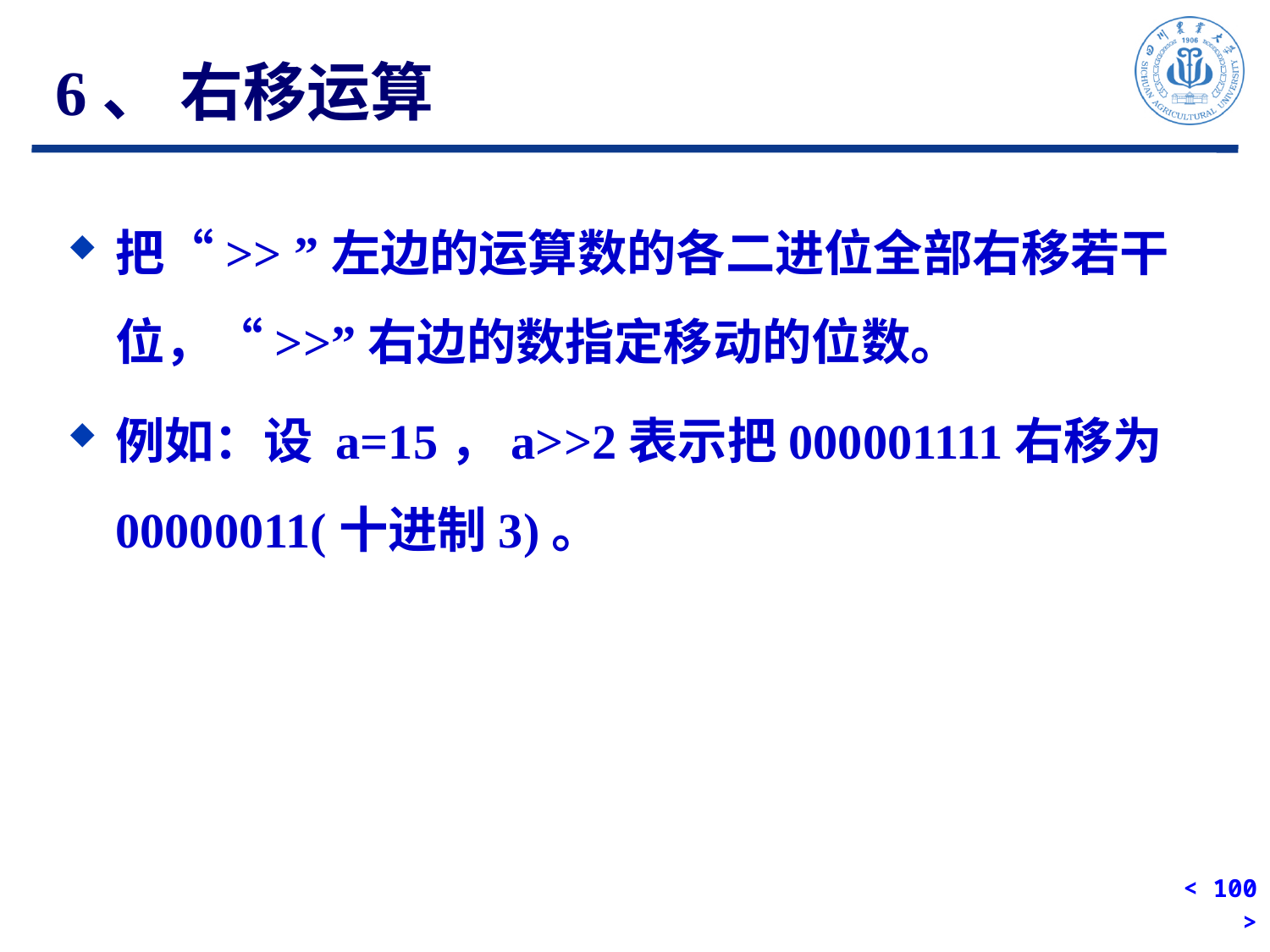

# 6、 右移运算
把“>> ”左边的运算数的各二进位全部右移若干位，“>>”右边的数指定移动的位数。
例如：设 a=15，a>>2表示把000001111右移为00000011(十进制3)。